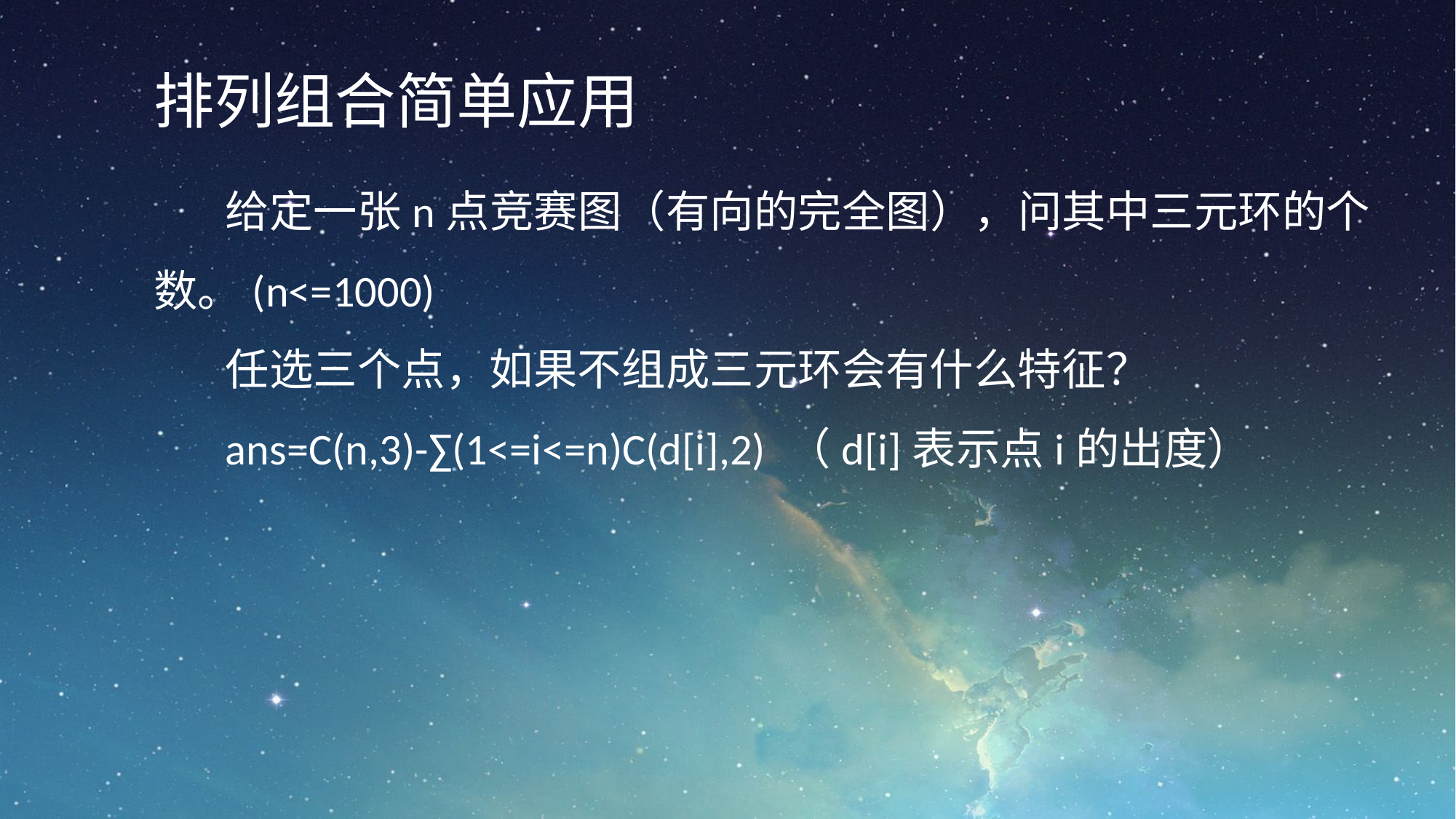

排列组合简单应用
给定一张n点竞赛图（有向的完全图），问其中三元环的个数。(n<=1000)
任选三个点，如果不组成三元环会有什么特征？
ans=C(n,3)-∑(1<=i<=n)C(d[i],2) （d[i]表示点i的出度）